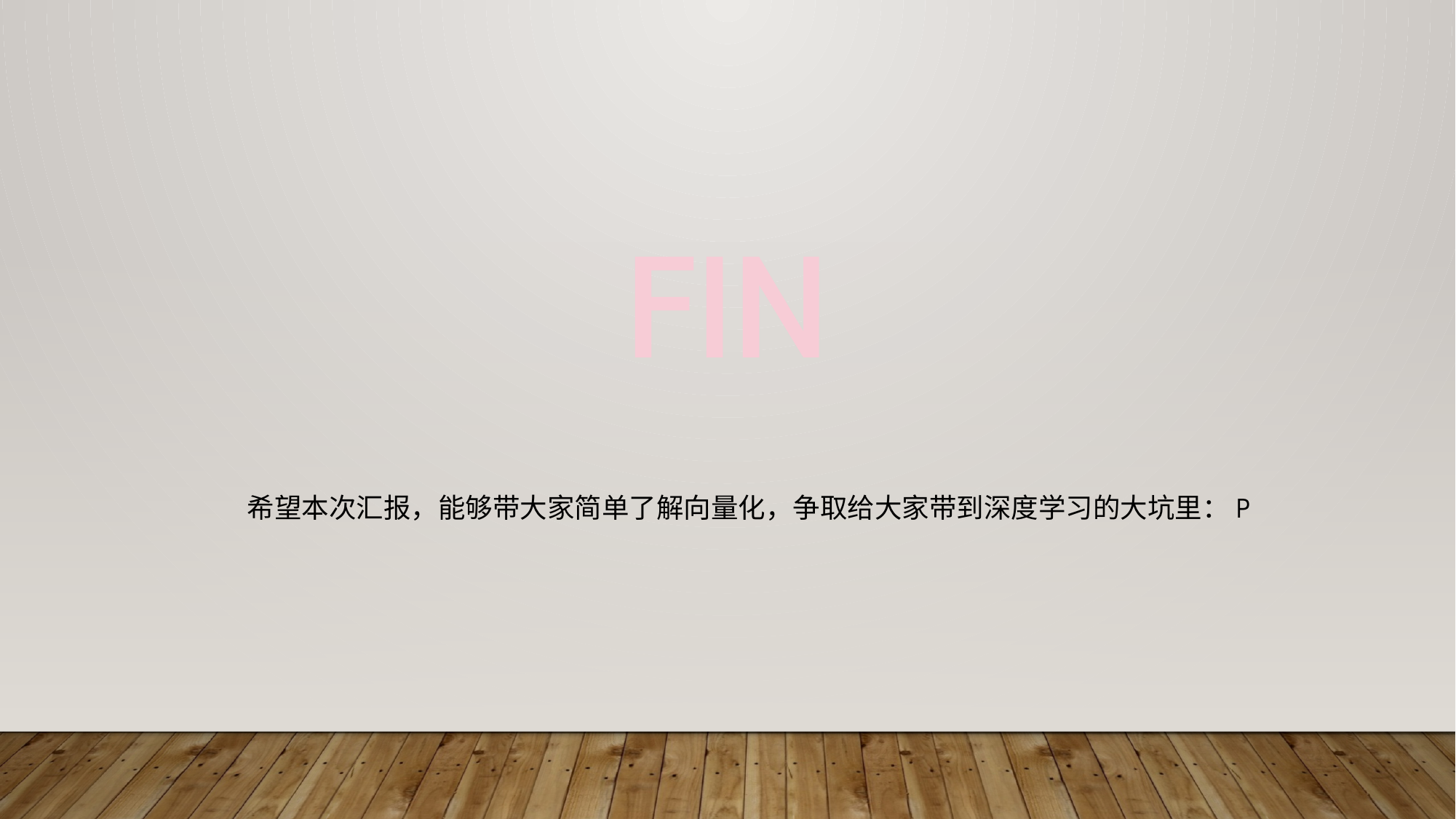

FIN
希望本次汇报，能够带大家简单了解向量化，争取给大家带到深度学习的大坑里：P